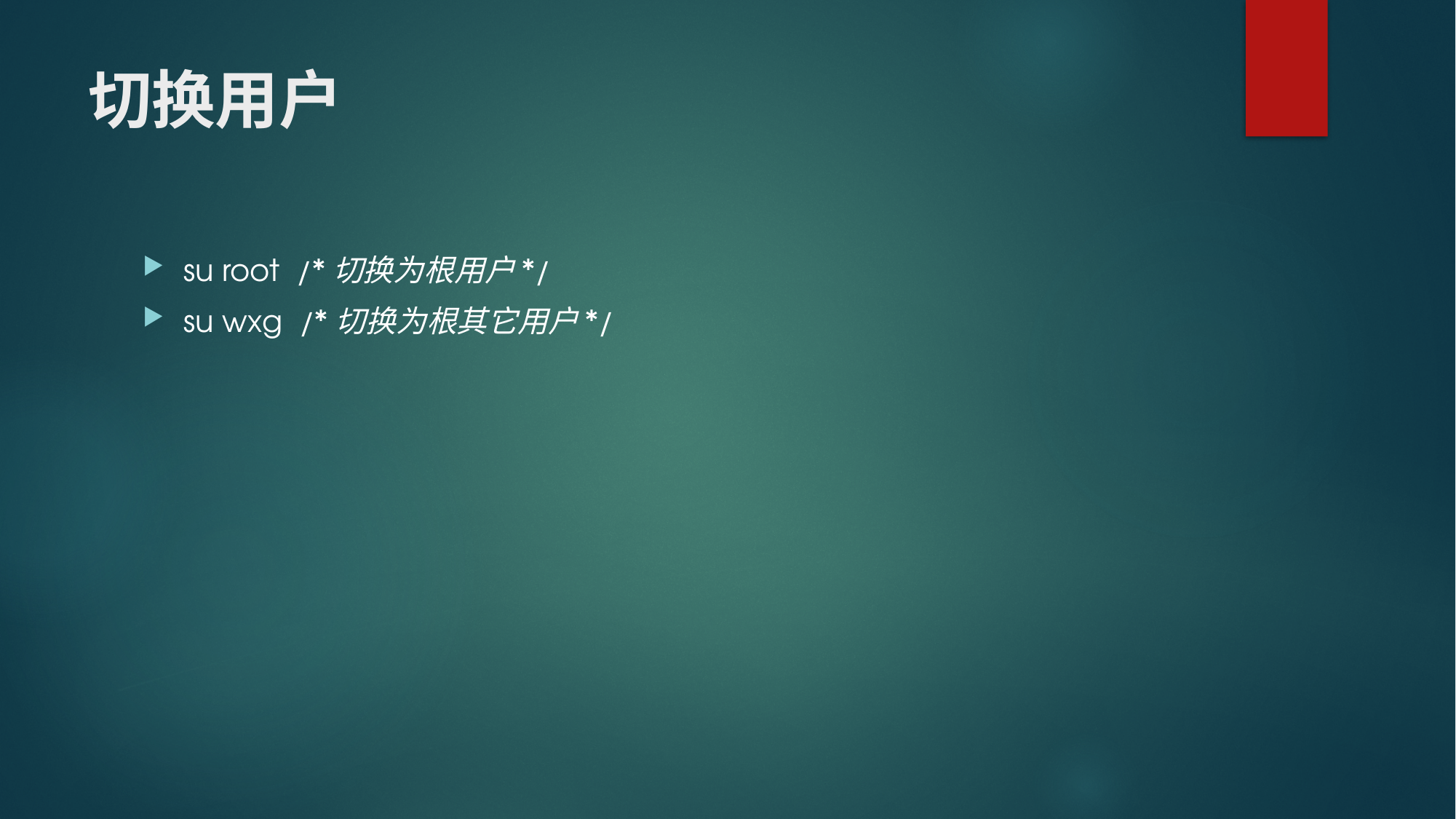

# 切换用户
su root  /*切换为根用户*/
su wxg  /*切换为根其它用户*/